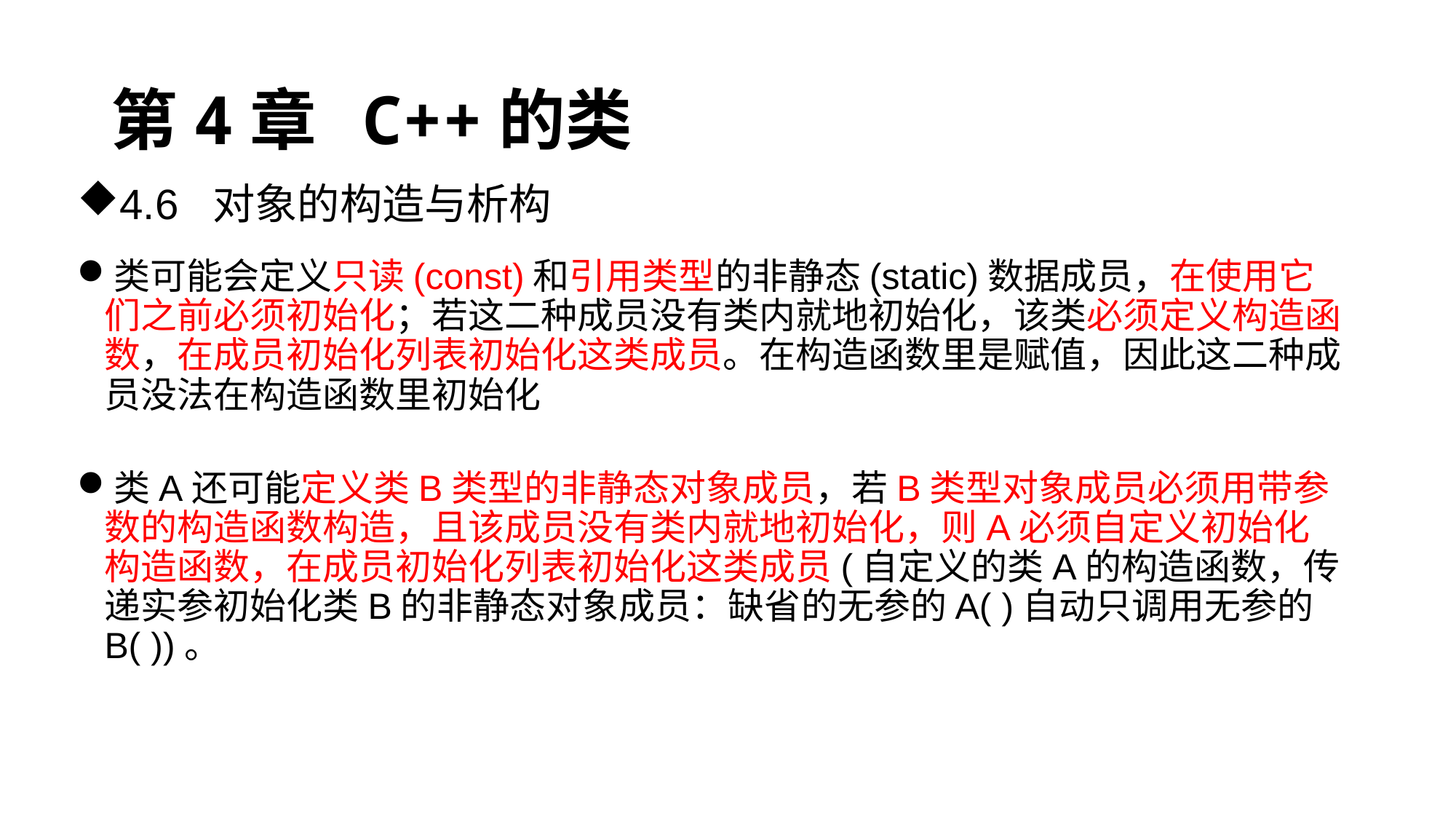

# 第4章  C++的类
4.6  对象的构造与析构
类可能会定义只读(const)和引用类型的非静态(static)数据成员，在使用它们之前必须初始化；若这二种成员没有类内就地初始化，该类必须定义构造函数，在成员初始化列表初始化这类成员。在构造函数里是赋值，因此这二种成员没法在构造函数里初始化

类A还可能定义类B类型的非静态对象成员，若B类型对象成员必须用带参数的构造函数构造，且该成员没有类内就地初始化，则A必须自定义初始化构造函数，在成员初始化列表初始化这类成员(自定义的类A的构造函数，传递实参初始化类B的非静态对象成员：缺省的无参的A( )自动只调用无参的B( ))。